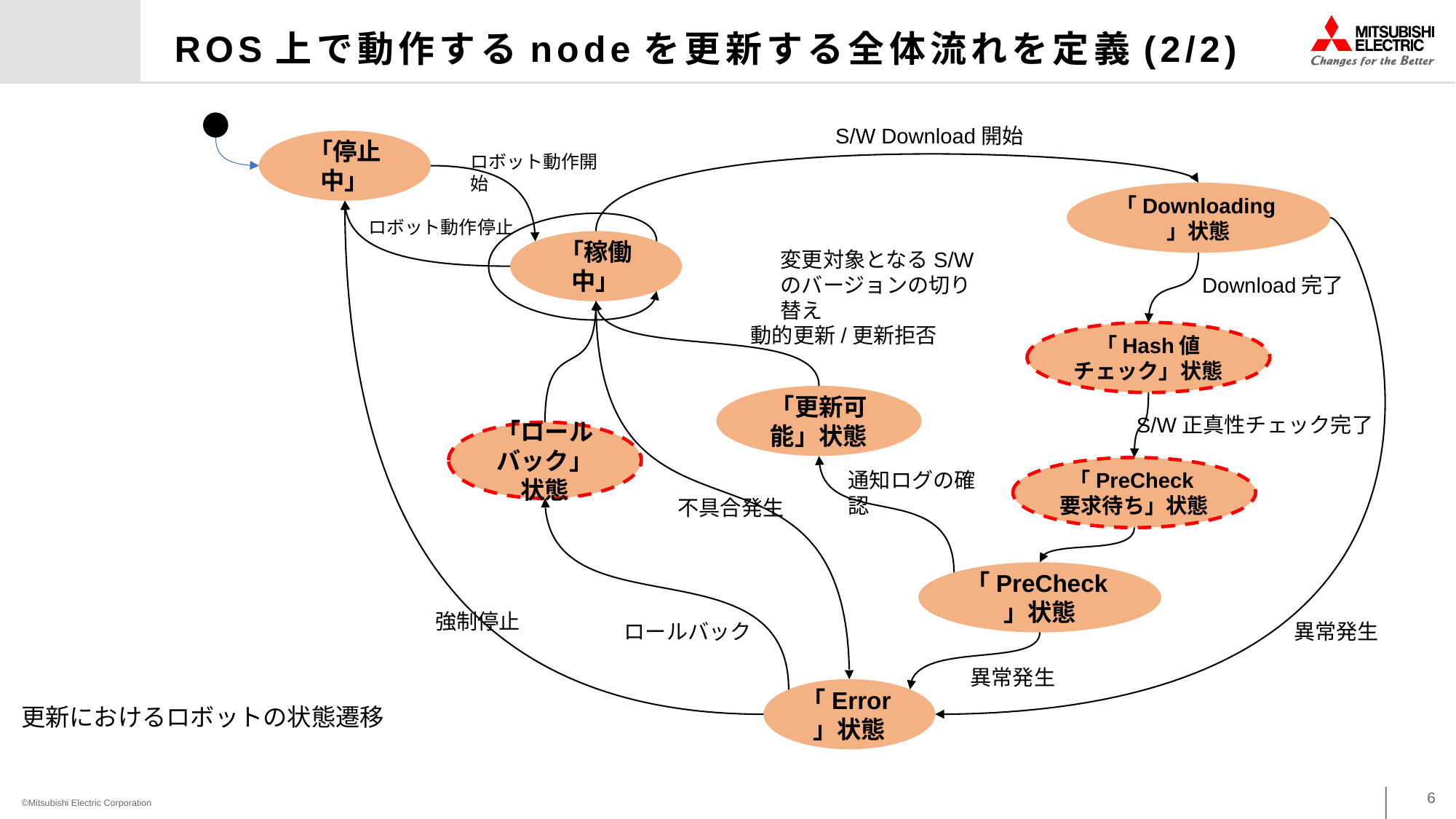

# ROS上で動作するnodeを更新する全体流れを定義(2/2)

S/W Download開始
「停止中」
ロボット動作開始
「Downloading」状態
ロボット動作停止
「稼働中」
変更対象となるS/Wのバージョンの切り替え
Download完了
動的更新/更新拒否
「Hash値チェック」状態
「更新可能」状態
S/W正真性チェック完了
「ロールバック」状態
「PreCheck要求待ち」状態
通知ログの確認
不具合発生
「PreCheck」状態
強制停止
異常発生
ロールバック
異常発生
「Error」状態
更新におけるロボットの状態遷移
6